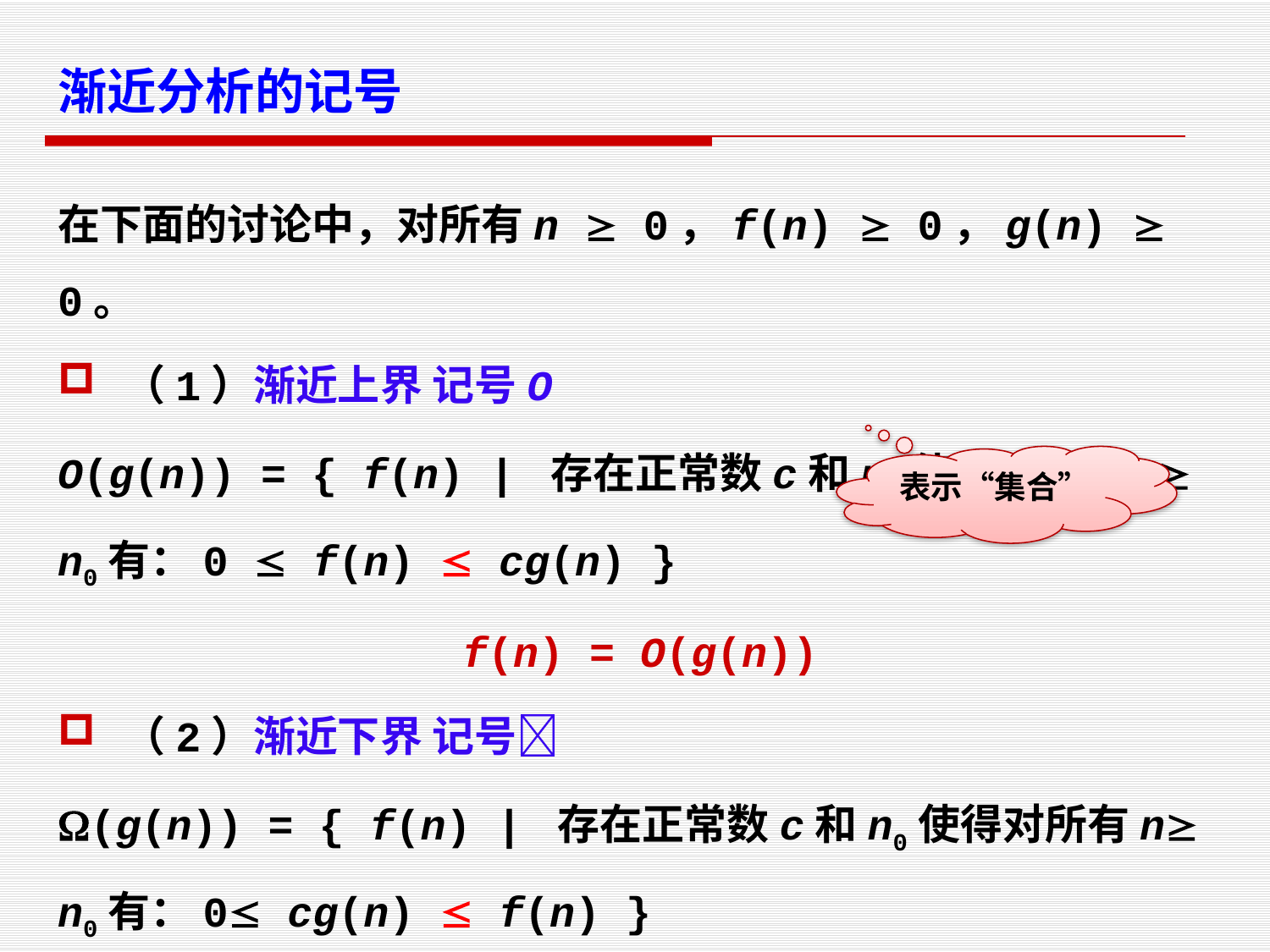

# 渐近分析的记号
在下面的讨论中，对所有n ≥ 0，f(n) ≥ 0，g(n) ≥ 0。
（1）渐近上界 记号O
O(g(n)) = { f(n) | 存在正常数c和n0使得对所有n≥ n0有：0 ≤ f(n) ≤ cg(n) }
f(n) = O(g(n))
（2）渐近下界 记号Ω
Ω(g(n)) = { f(n) | 存在正常数c和n0使得对所有n≥ n0有：0≤ cg(n) ≤ f(n) }
f(n) = Ω(g(n))
表示“集合”